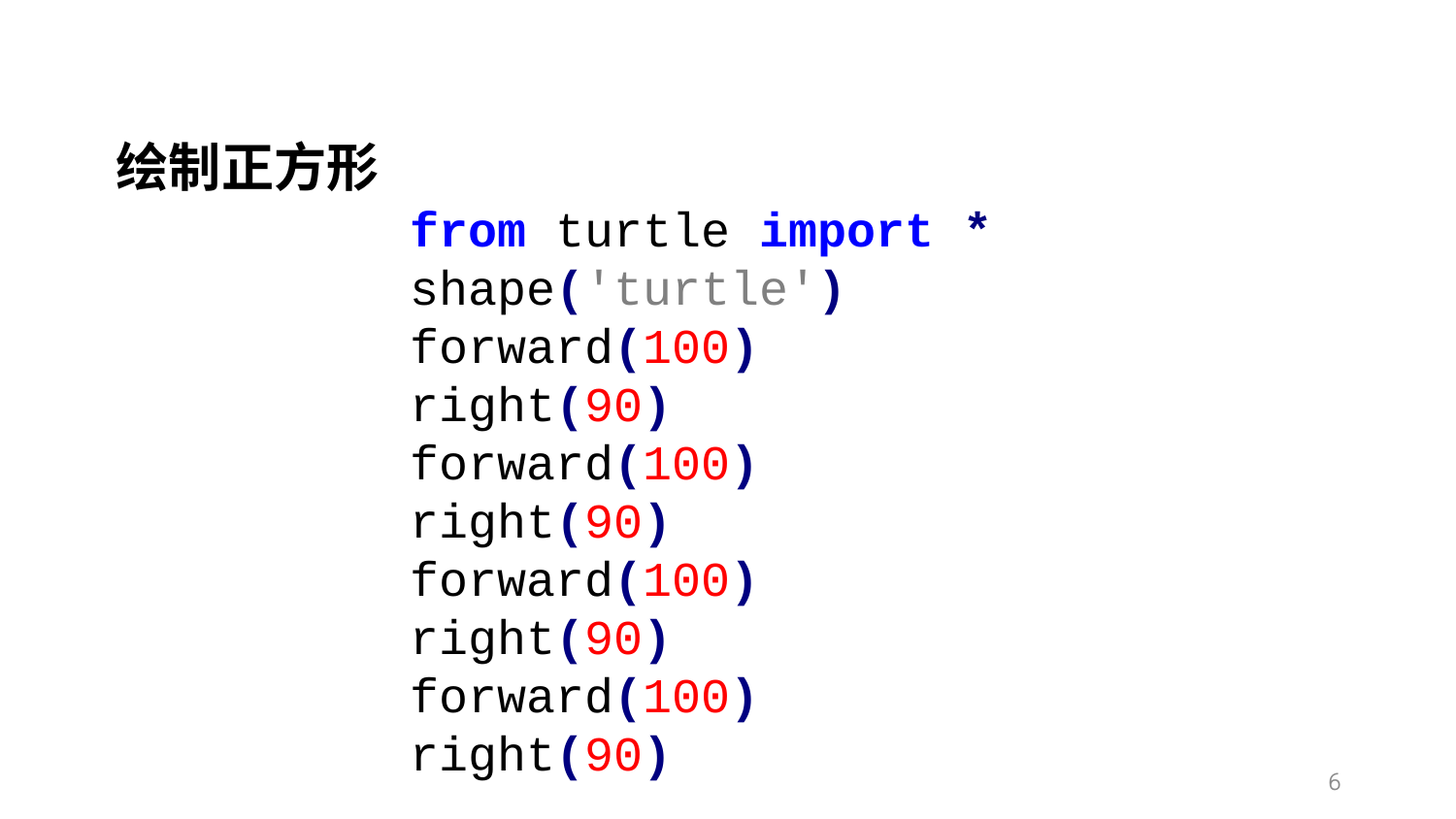

绘制正方形
from turtle import *
shape('turtle')
forward(100)
right(90)
forward(100)
right(90)
forward(100)
right(90)
forward(100)
right(90)
6